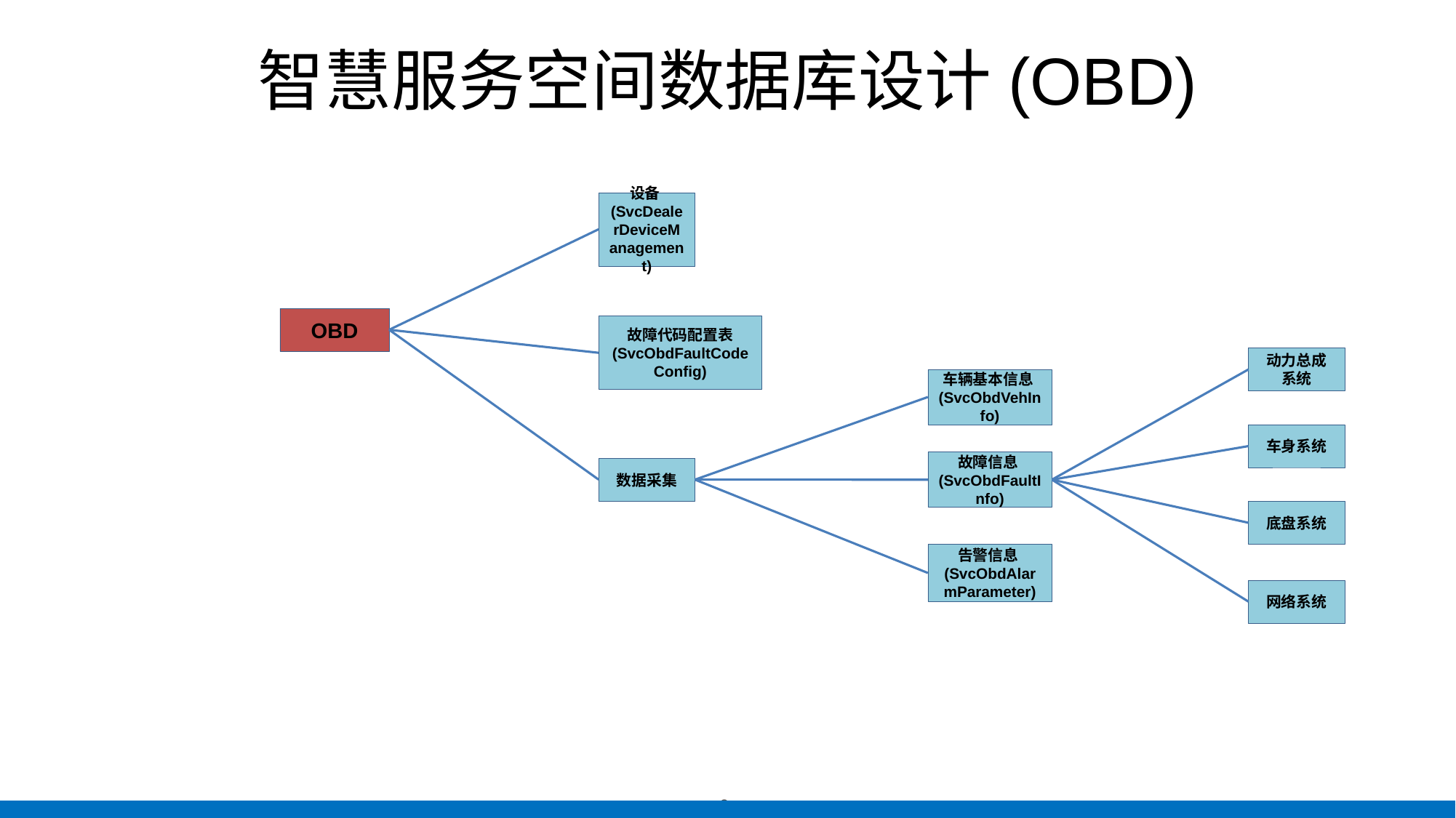

# 智慧服务空间数据库设计(OBD)
设备(SvcDealerDeviceManagement)
OBD
故障代码配置表
(SvcObdFaultCodeConfig)
动力总成系统
车身系统
底盘系统
车辆基本信息(SvcObdVehInfo)
故障信息(SvcObdFaultInfo)
告警信息(SvcObdAlarmParameter)
数据采集
网络系统